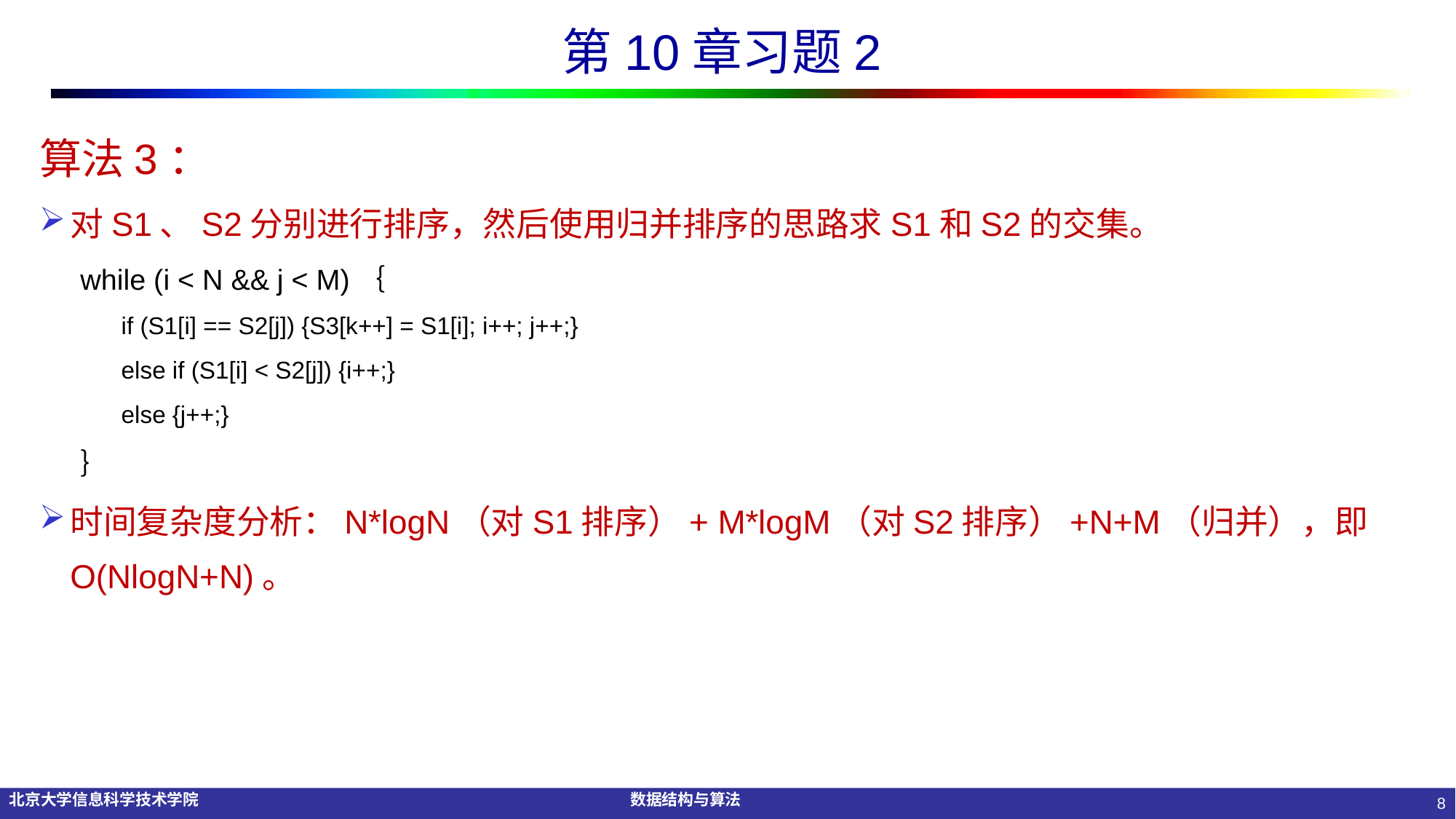

# 第10章习题2
算法3：
对S1、S2分别进行排序，然后使用归并排序的思路求S1和S2的交集。
while (i < N && j < M)｛
if (S1[i] == S2[j]) {S3[k++] = S1[i]; i++; j++;}
else if (S1[i] < S2[j]) {i++;}
else {j++;}
｝
时间复杂度分析：N*logN（对S1排序）+ M*logM（对S2排序）+N+M（归并），即O(NlogN+N)。
8